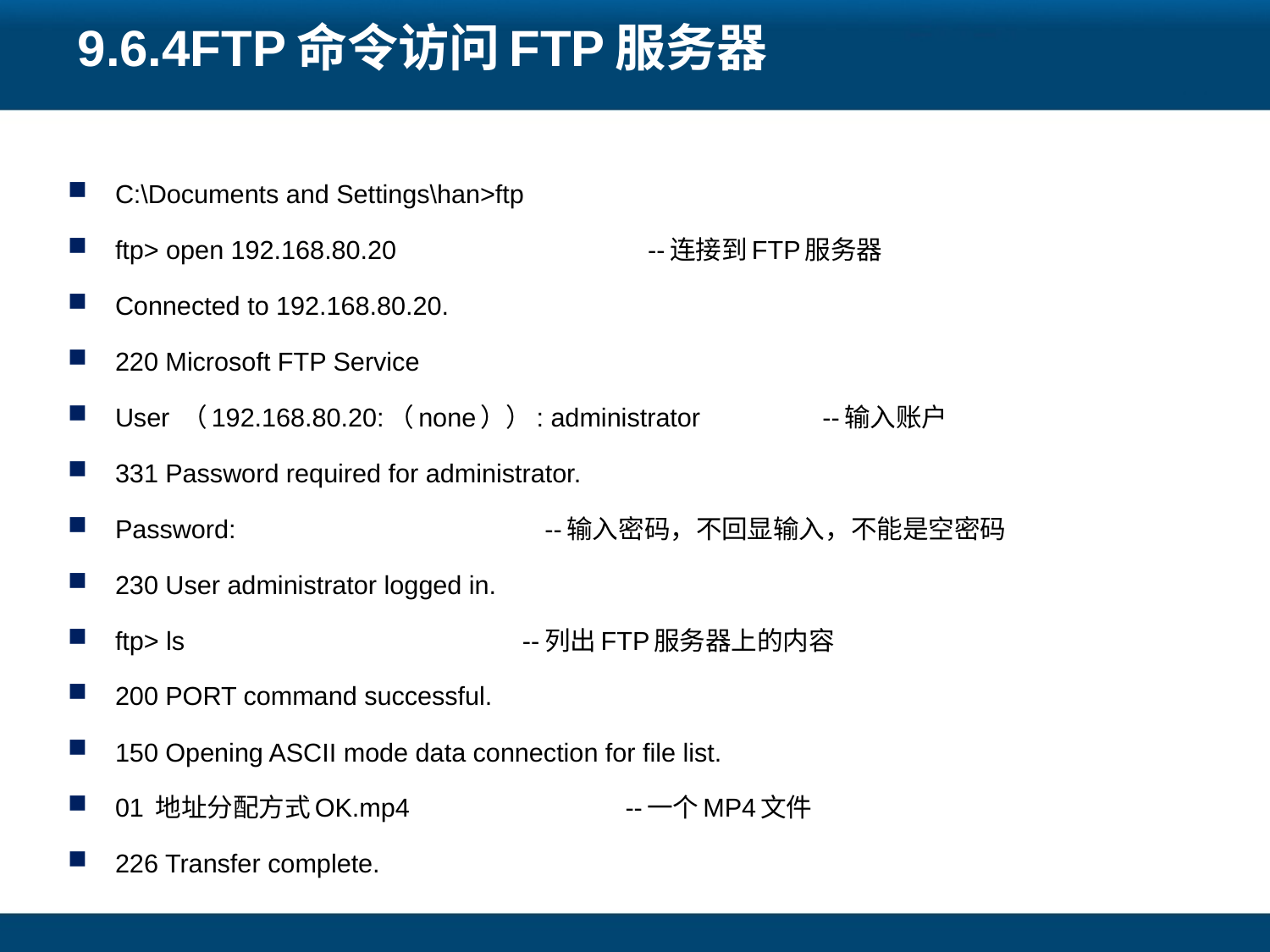

# 9.6.4FTP命令访问FTP服务器
C:\Documents and Settings\han>ftp
ftp> open 192.168.80.20                                   --连接到FTP服务器
Connected to 192.168.80.20.
220 Microsoft FTP Service
User （192.168.80.20:（none））: administrator                 --输入账户
331 Password required for administrator.
Password:                                           --输入密码，不回显输入，不能是空密码
230 User administrator logged in.
ftp> ls                                               --列出FTP服务器上的内容
200 PORT command successful.
150 Opening ASCII mode data connection for file list.
01 地址分配方式OK.mp4                              --一个MP4文件
226 Transfer complete.